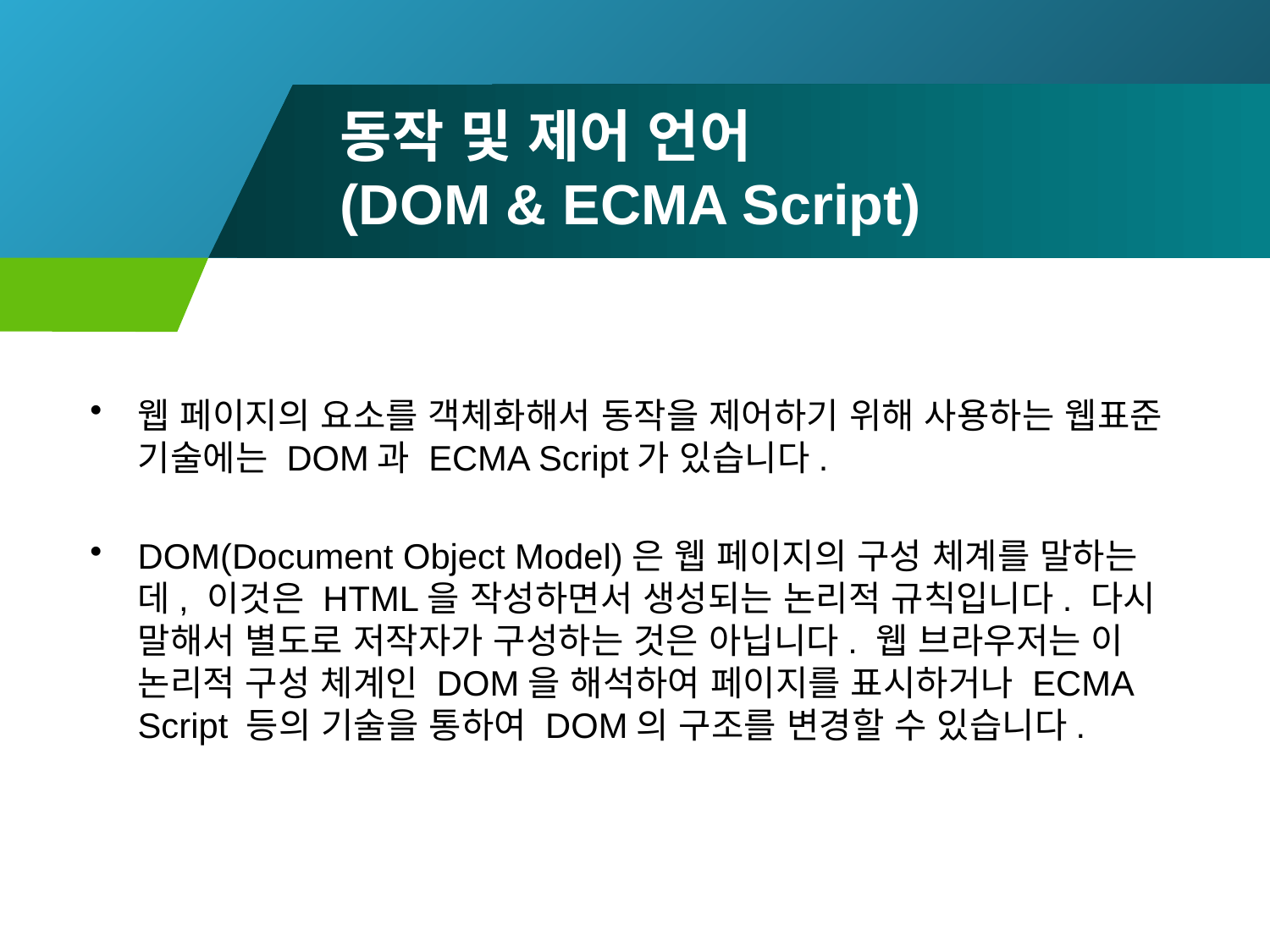

# 동작 및 제어 언어 (DOM & ECMA Script)

웹 페이지의 요소를 객체화해서 동작을 제어하기 위해 사용하는 웹표준 기술에는 DOM과 ECMA Script가 있습니다.

DOM(Document Object Model)은 웹 페이지의 구성 체계를 말하는데, 이것은 HTML을 작성하면서 생성되는 논리적 규칙입니다. 다시 말해서 별도로 저작자가 구성하는 것은 아닙니다. 웹 브라우저는 이 논리적 구성 체계인 DOM을 해석하여 페이지를 표시하거나 ECMA Script 등의 기술을 통하여 DOM의 구조를 변경할 수 있습니다.